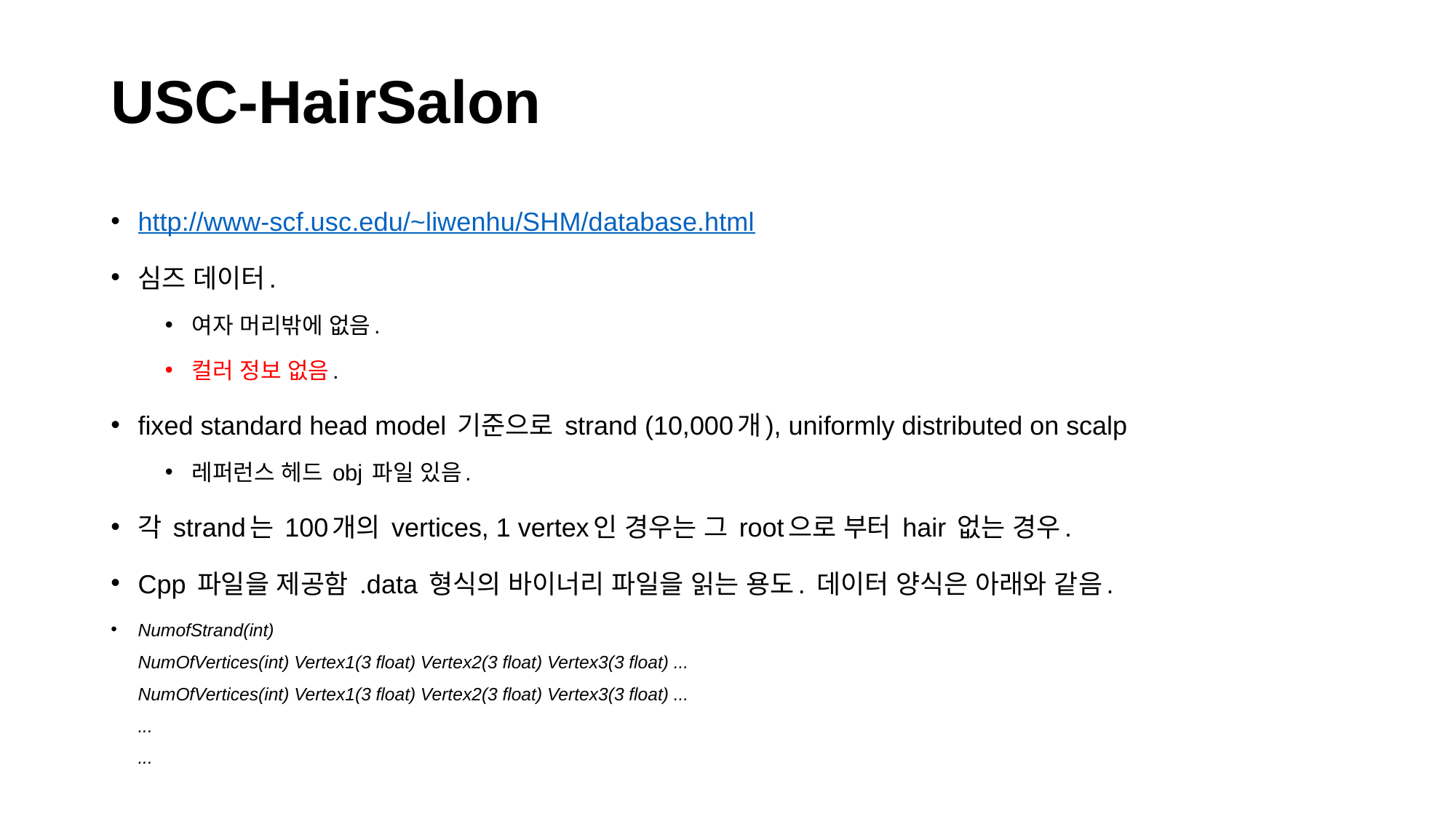

# USC-HairSalon
http://www-scf.usc.edu/~liwenhu/SHM/database.html
심즈 데이터.
여자 머리밖에 없음.
컬러 정보 없음.
fixed standard head model 기준으로 strand (10,000개), uniformly distributed on scalp
레퍼런스 헤드 obj 파일 있음.
각 strand는 100개의 vertices, 1 vertex인 경우는 그 root으로 부터 hair 없는 경우.
Cpp 파일을 제공함 .data 형식의 바이너리 파일을 읽는 용도. 데이터 양식은 아래와 같음.
NumofStrand(int)
NumOfVertices(int) Vertex1(3 float) Vertex2(3 float) Vertex3(3 float) ...
NumOfVertices(int) Vertex1(3 float) Vertex2(3 float) Vertex3(3 float) ...
...
...